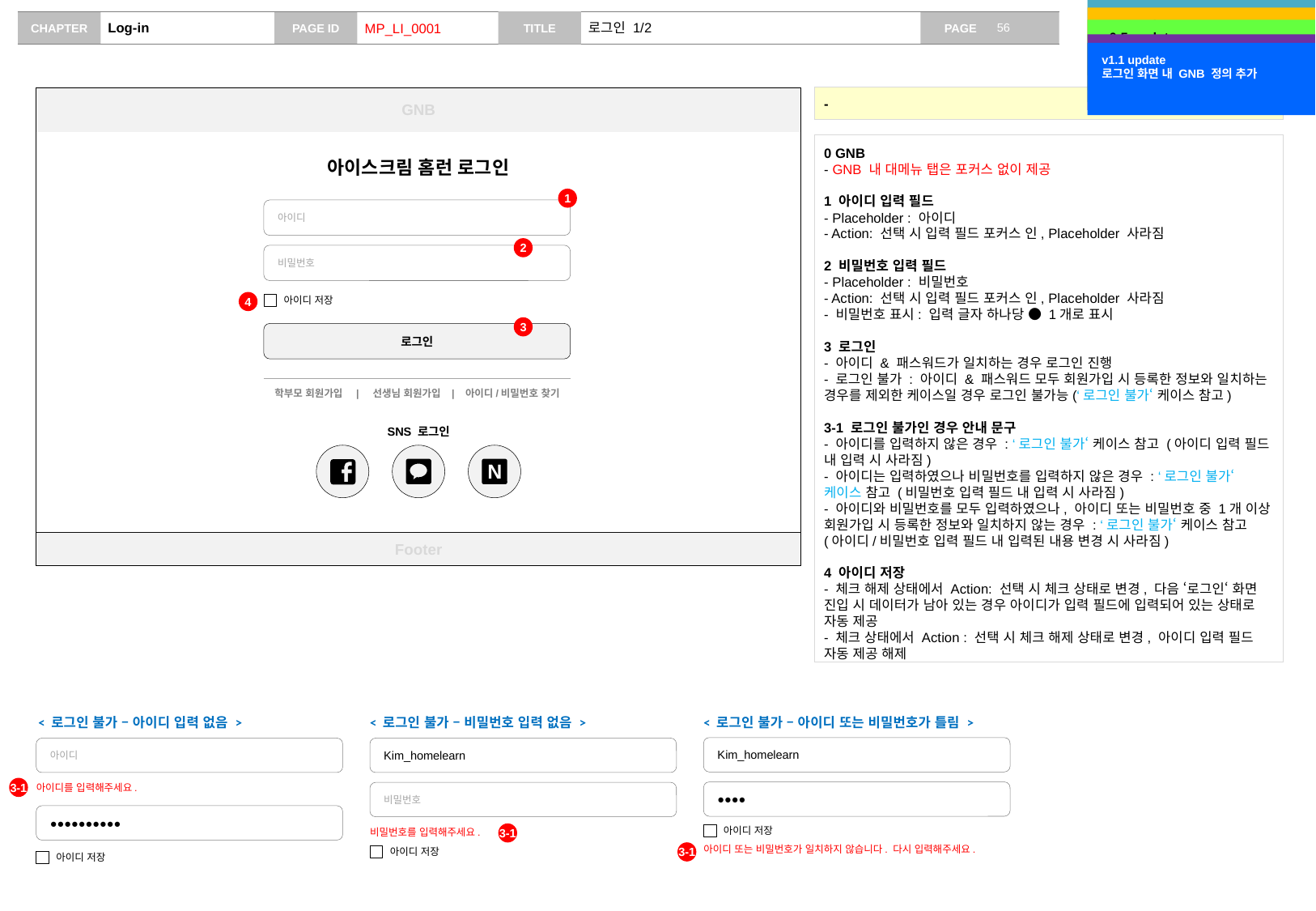

v0.3 update
화면 추가
v0.4 update
간편 로그인 추가
# Log-in
MP_LI_0001
로그인 1/2
v0.5 update
SNS 안내 문구 삭제,
선생님 회원 가입 선택 시 안내 팝업 제공
v0.6 update
안내 문구 사라지는 시점 정의 추가
v1.1 update
로그인 화면 내 GNB 정의 추가

GNB

-
0 GNB
- GNB 내 대메뉴 탭은 포커스 없이 제공

1 아이디 입력 필드
- Placeholder : 아이디
- Action: 선택 시 입력 필드 포커스 인, Placeholder 사라짐

2 비밀번호 입력 필드
- Placeholder : 비밀번호
- Action: 선택 시 입력 필드 포커스 인, Placeholder 사라짐
- 비밀번호 표시: 입력 글자 하나당 ● 1개로 표시

3 로그인
- 아이디 & 패스워드가 일치하는 경우 로그인 진행
- 로그인 불가 : 아이디 & 패스워드 모두 회원가입 시 등록한 정보와 일치하는 경우를 제외한 케이스일 경우 로그인 불가능(‘로그인 불가‘ 케이스 참고)

3-1 로그인 불가인 경우 안내 문구
- 아이디를 입력하지 않은 경우 : ‘로그인 불가‘ 케이스 참고 (아이디 입력 필드 내 입력 시 사라짐)
- 아이디는 입력하였으나 비밀번호를 입력하지 않은 경우 : ‘로그인 불가‘ 케이스 참고 (비밀번호 입력 필드 내 입력 시 사라짐)
- 아이디와 비밀번호를 모두 입력하였으나, 아이디 또는 비밀번호 중 1개 이상 회원가입 시 등록한 정보와 일치하지 않는 경우 : ‘로그인 불가‘ 케이스 참고 (아이디/비밀번호 입력 필드 내 입력된 내용 변경 시 사라짐)

4 아이디 저장
- 체크 해제 상태에서 Action: 선택 시 체크 상태로 변경, 다음 ‘로그인‘ 화면 진입 시 데이터가 남아 있는 경우 아이디가 입력 필드에 입력되어 있는 상태로 자동 제공
- 체크 상태에서 Action : 선택 시 체크 해제 상태로 변경, 아이디 입력 필드 자동 제공 해제
아이스크림 홈런 로그인
아이디
비밀번호

아이디 저장
로그인
학부모 회원가입    |    선생님 회원가입   |   아이디/비밀번호 찾기
SNS 로그인

N
1
2
4
3
Footer
< 로그인 불가 – 아이디 또는 비밀번호가 틀림 >
Kim_homelearn
●●●●

아이디 저장
아이디 또는 비밀번호가 일치하지 않습니다. 다시 입력해주세요.
< 로그인 불가 – 아이디 입력 없음 >
< 로그인 불가 – 비밀번호 입력 없음 >
아이디
Kim_homelearn
3-1
아이디를 입력해주세요.
비밀번호
●●●●●●●●●●

아이디 저장
3-1
비밀번호를 입력해주세요.
3-1

아이디 저장